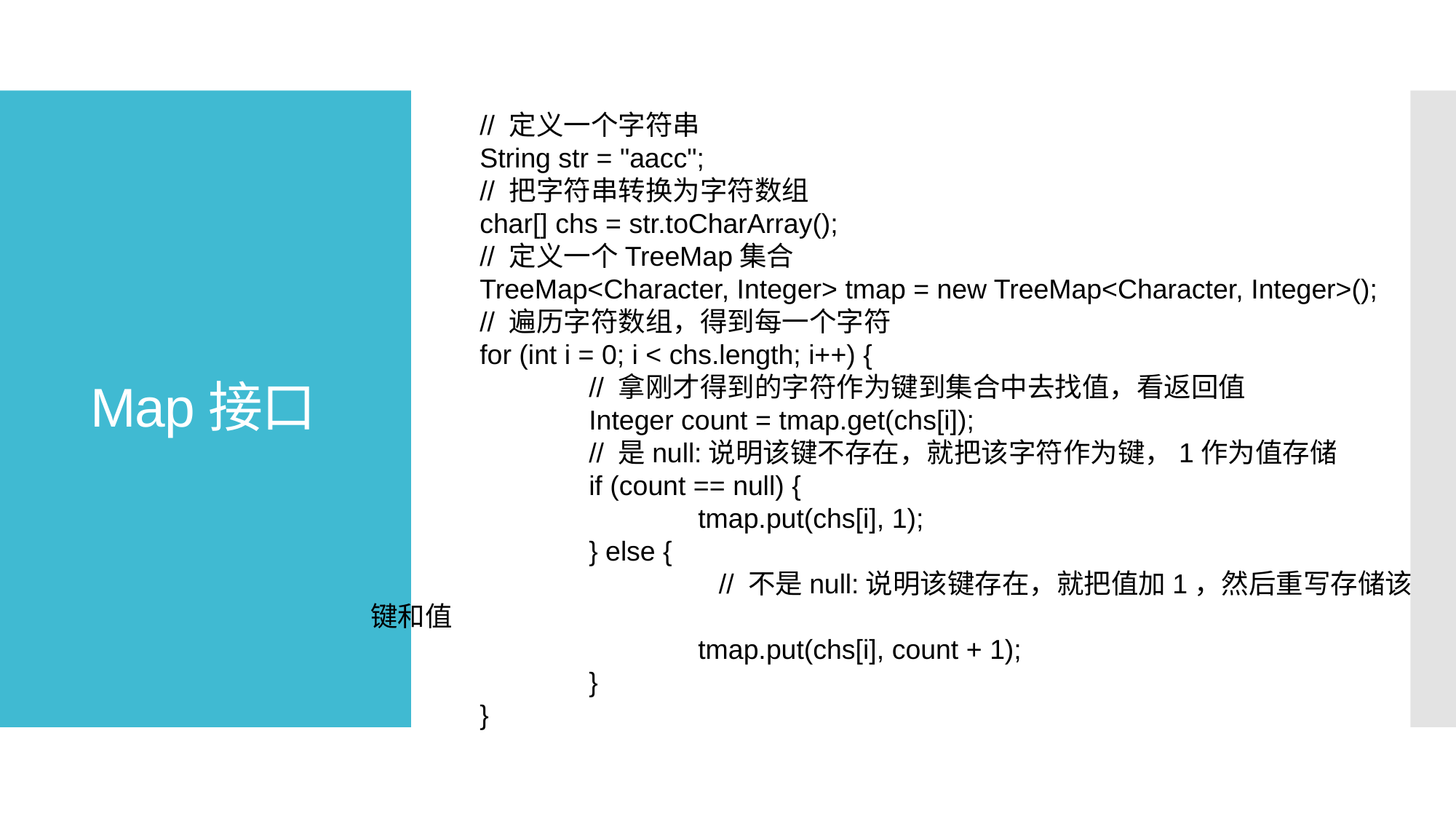

// 定义一个字符串
	String str = "aacc";
	// 把字符串转换为字符数组
	char[] chs = str.toCharArray();
	// 定义一个TreeMap集合
	TreeMap<Character, Integer> tmap = new TreeMap<Character, Integer>();
	// 遍历字符数组，得到每一个字符
	for (int i = 0; i < chs.length; i++) {
		// 拿刚才得到的字符作为键到集合中去找值，看返回值
		Integer count = tmap.get(chs[i]);
		// 是null:说明该键不存在，就把该字符作为键，1作为值存储
		if (count == null) {
			tmap.put(chs[i], 1);
		} else {
		                 // 不是null:说明该键存在，就把值加1，然后重写存储该键和值
			tmap.put(chs[i], count + 1);
		}
	}

# Map接口